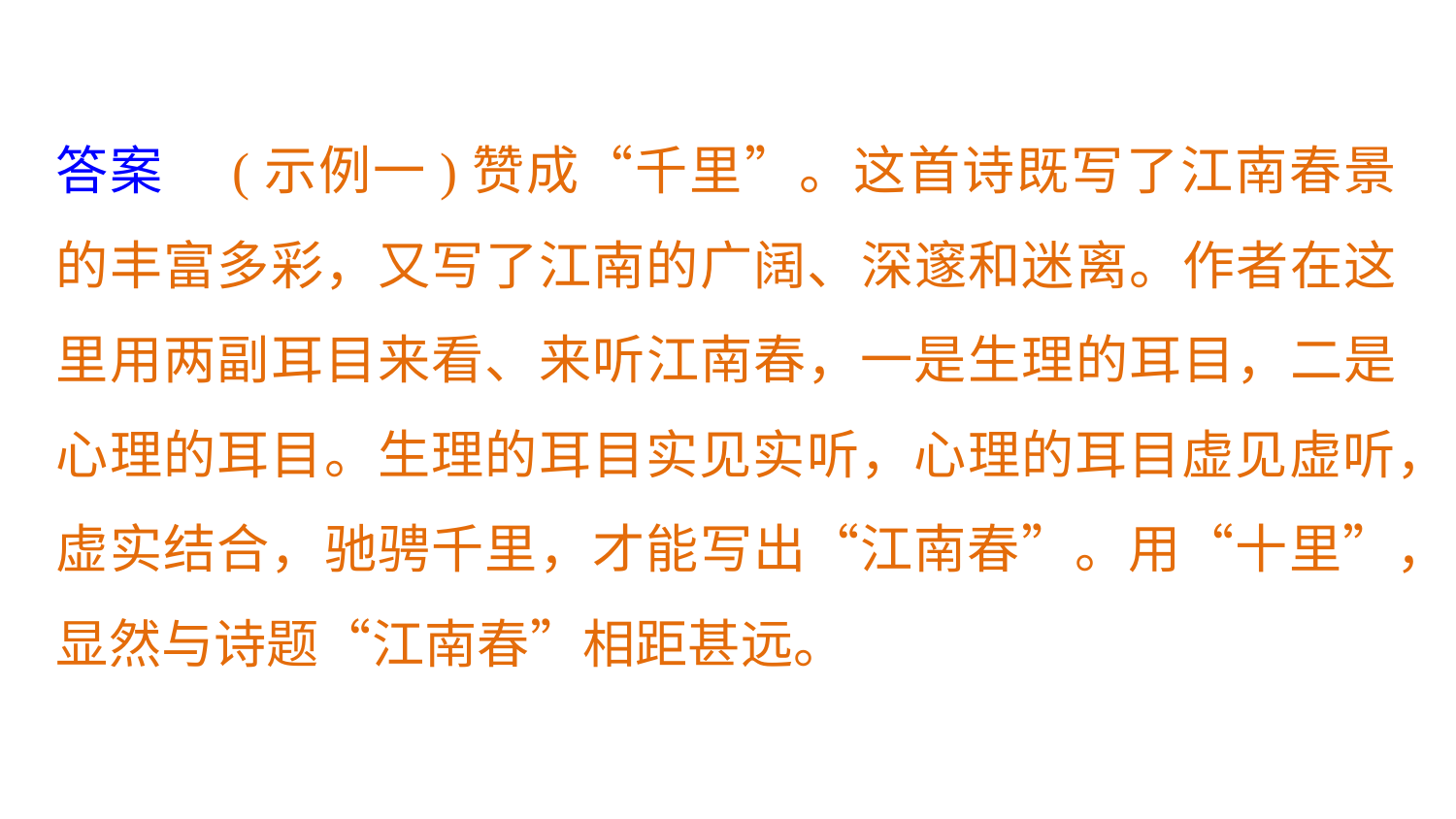

答案　(示例一)赞成“千里”。这首诗既写了江南春景的丰富多彩，又写了江南的广阔、深邃和迷离。作者在这里用两副耳目来看、来听江南春，一是生理的耳目，二是心理的耳目。生理的耳目实见实听，心理的耳目虚见虚听，虚实结合，驰骋千里，才能写出“江南春”。用“十里”，显然与诗题“江南春”相距甚远。